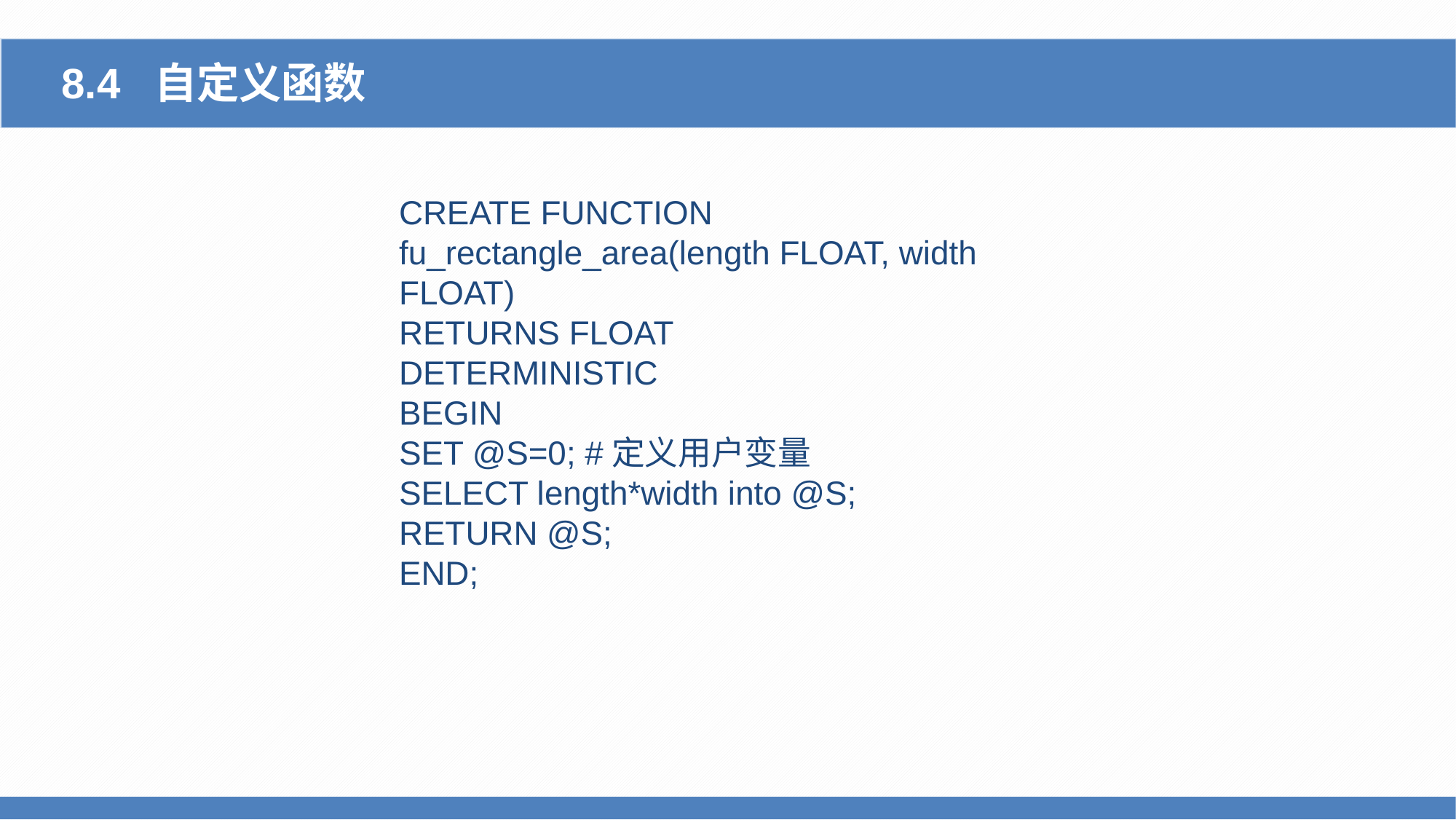

8.4  自定义函数
CREATE FUNCTION fu_rectangle_area(length FLOAT, width FLOAT)
RETURNS FLOAT
DETERMINISTIC
BEGIN
SET @S=0; #定义用户变量
SELECT length*width into @S;
RETURN @S;
END;